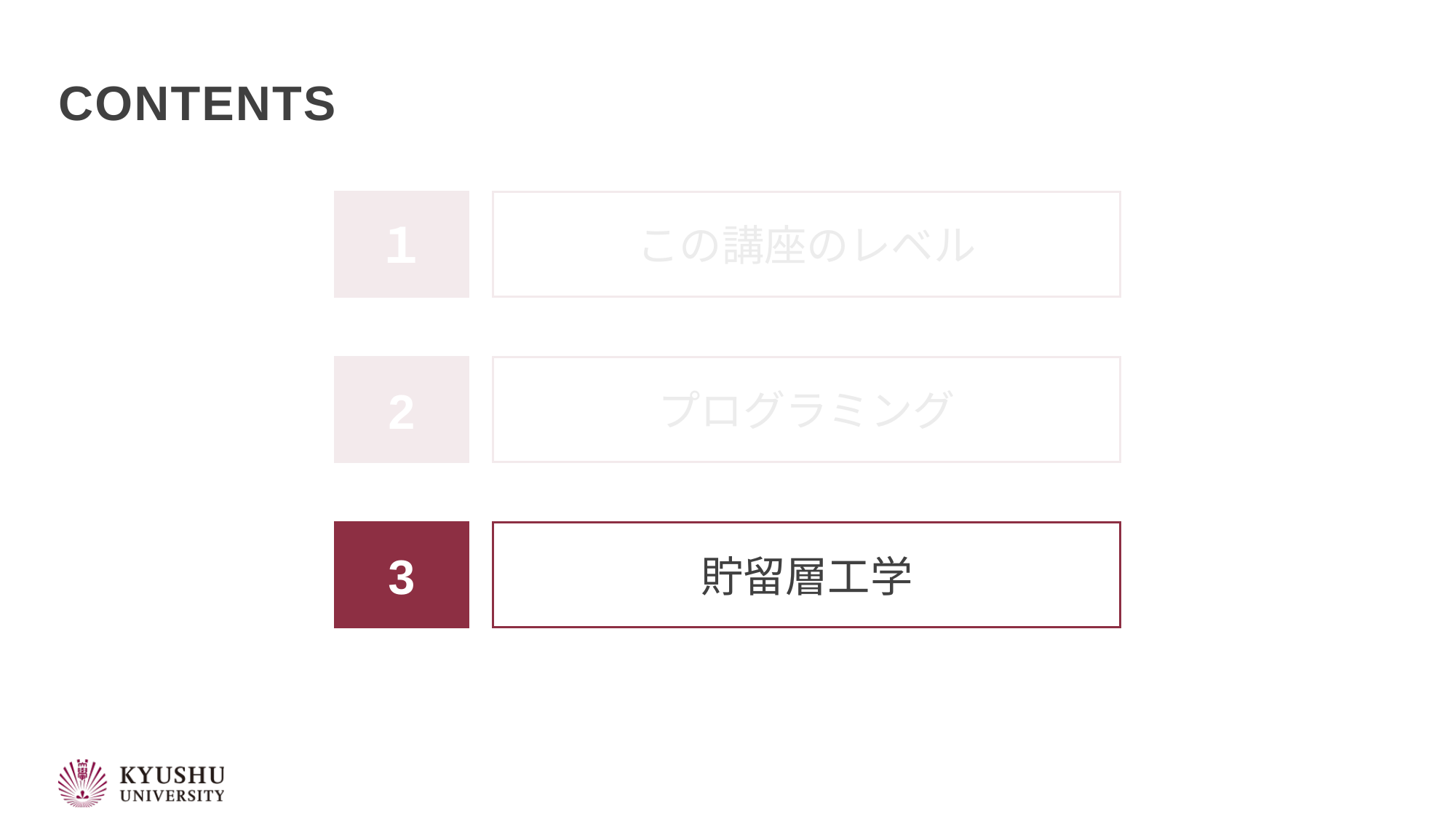

# CONTENTS

１
この講座のレベル
2
プログラミング
3
貯留層工学